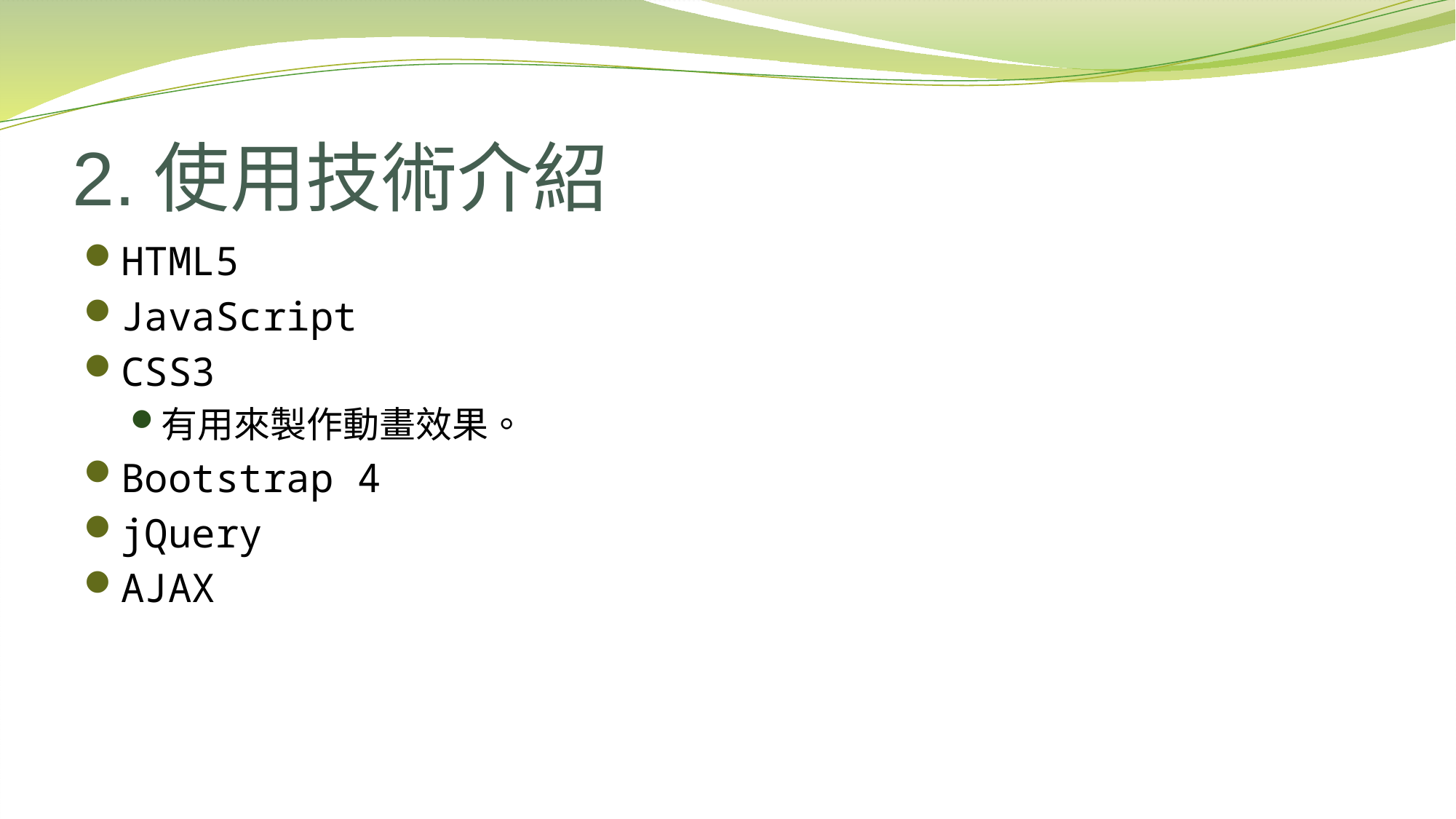

# 2.使用技術介紹
HTML5
JavaScript
CSS3
有用來製作動畫效果。
Bootstrap 4
jQuery
AJAX